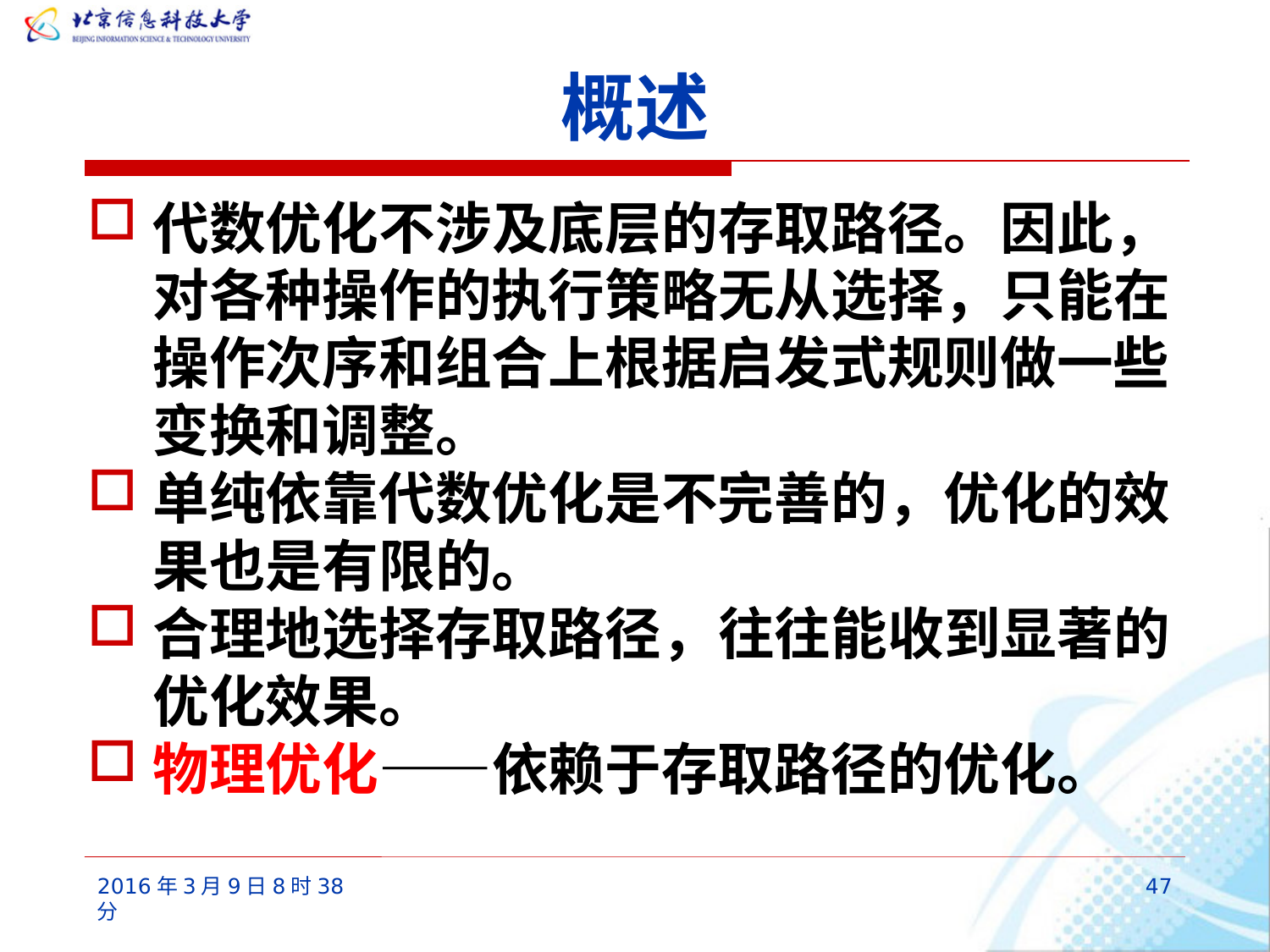

# 概述
代数优化不涉及底层的存取路径。因此，对各种操作的执行策略无从选择，只能在操作次序和组合上根据启发式规则做一些变换和调整。
单纯依靠代数优化是不完善的，优化的效果也是有限的。
合理地选择存取路径，往往能收到显著的优化效果。
物理优化——依赖于存取路径的优化。
2016年3月9日8时38分
47